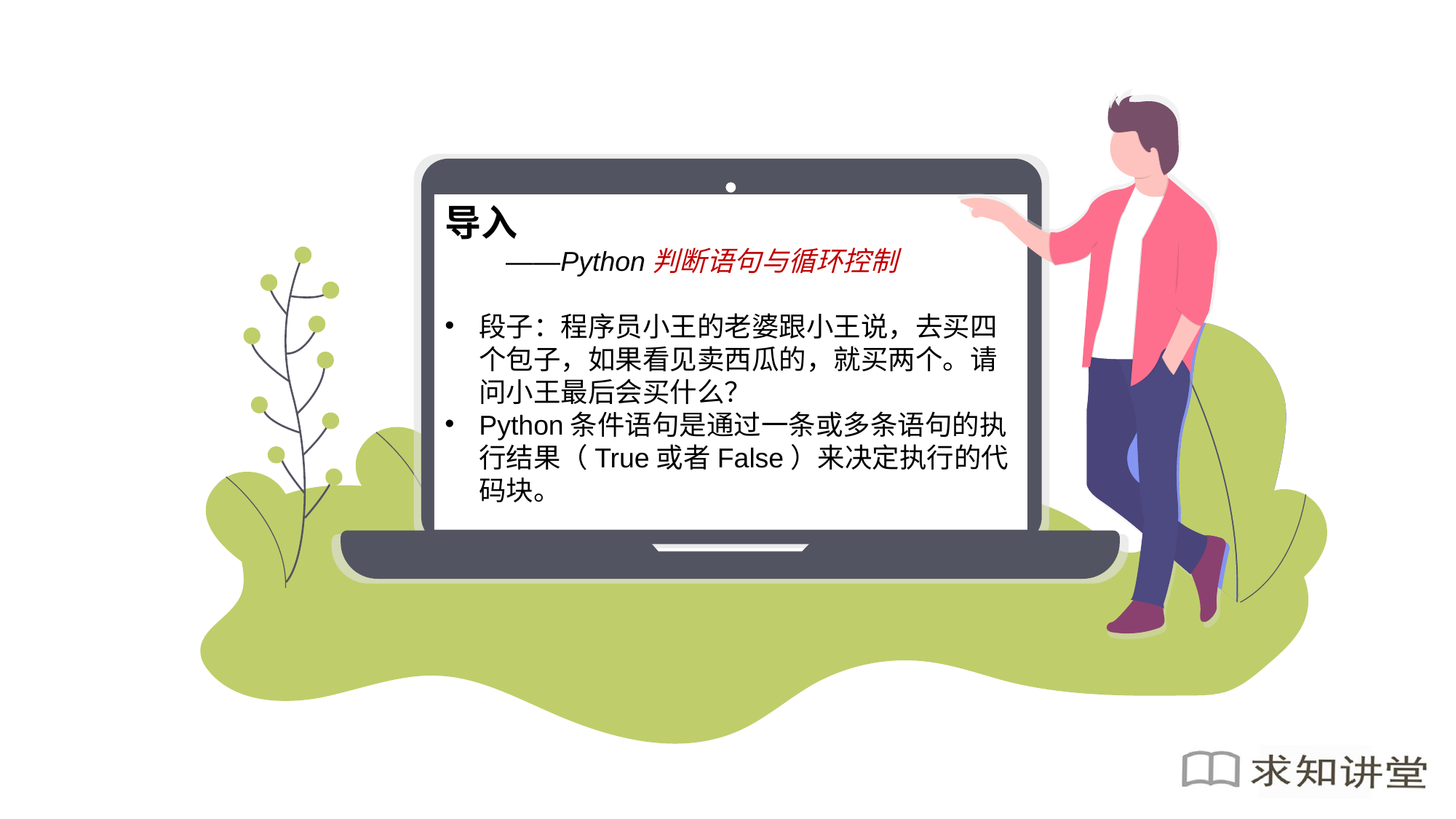

导入
        ——Python判断语句与循环控制

段子：程序员小王的老婆跟小王说，去买四个包子，如果看见卖西瓜的，就买两个。请问小王最后会买什么？
Python条件语句是通过一条或多条语句的执行结果（True或者False）来决定执行的代码块。